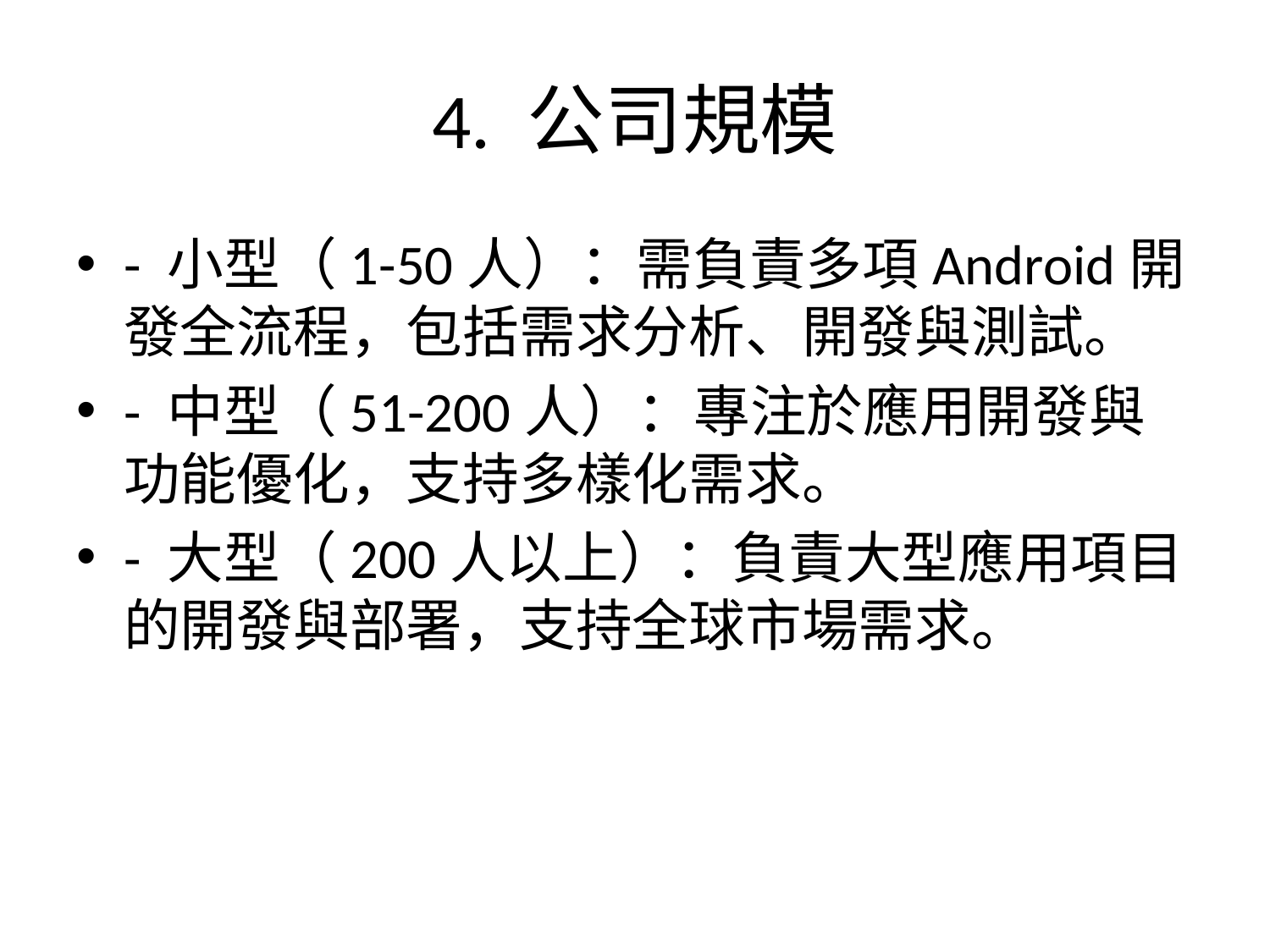

# 4. 公司規模
- 小型（1-50人）：需負責多項Android開發全流程，包括需求分析、開發與測試。
- 中型（51-200人）：專注於應用開發與功能優化，支持多樣化需求。
- 大型（200人以上）：負責大型應用項目的開發與部署，支持全球市場需求。